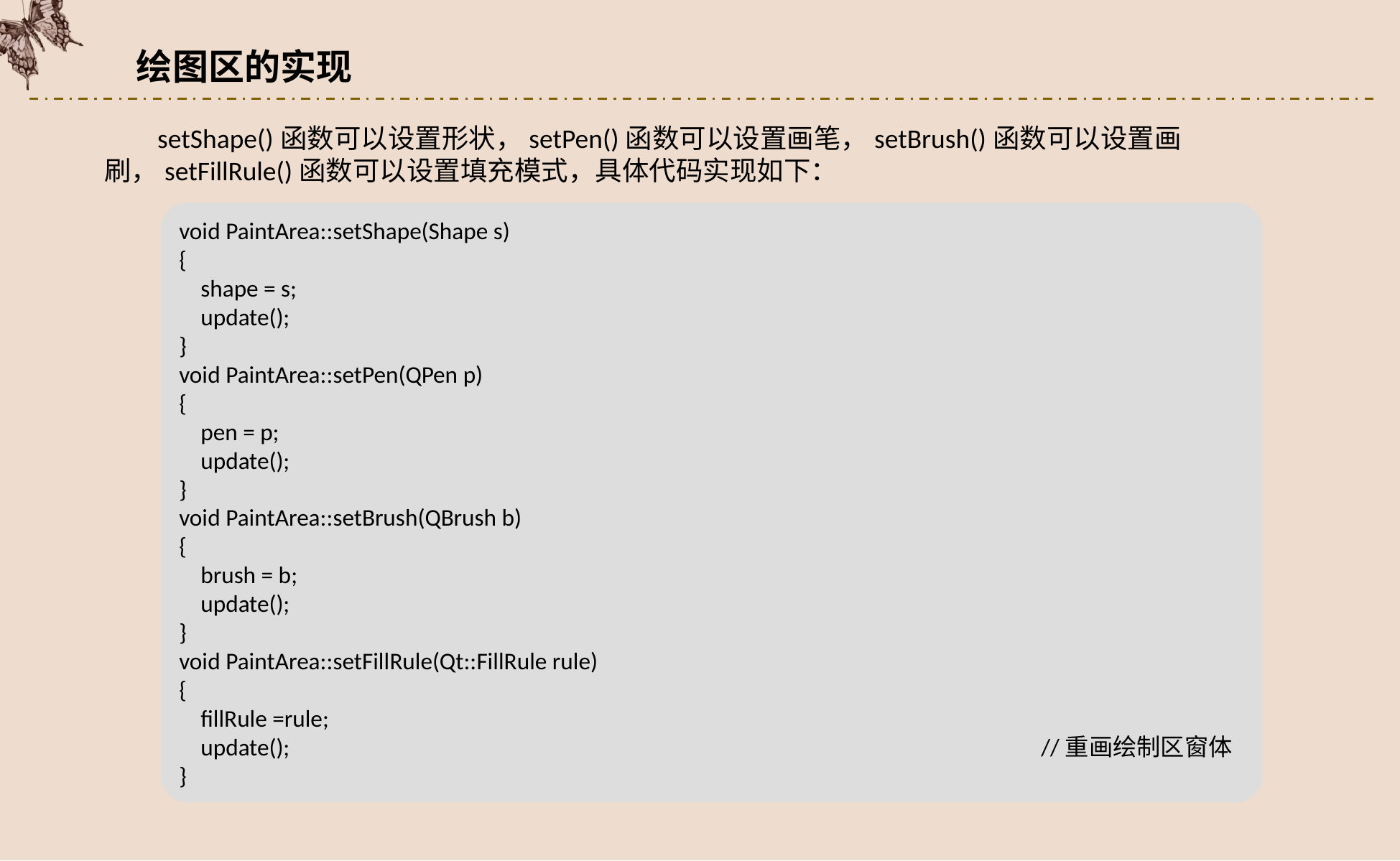

绘图区的实现
setShape()函数可以设置形状，setPen()函数可以设置画笔，setBrush()函数可以设置画刷，setFillRule()函数可以设置填充模式，具体代码实现如下：
void PaintArea::setShape(Shape s)
{
    shape = s;
    update();
}
void PaintArea::setPen(QPen p)
{
    pen = p;
    update();
}
void PaintArea::setBrush(QBrush b)
{
    brush = b;
    update();
}
void PaintArea::setFillRule(Qt::FillRule rule)
{
    fillRule =rule;
    update();      							//重画绘制区窗体
}